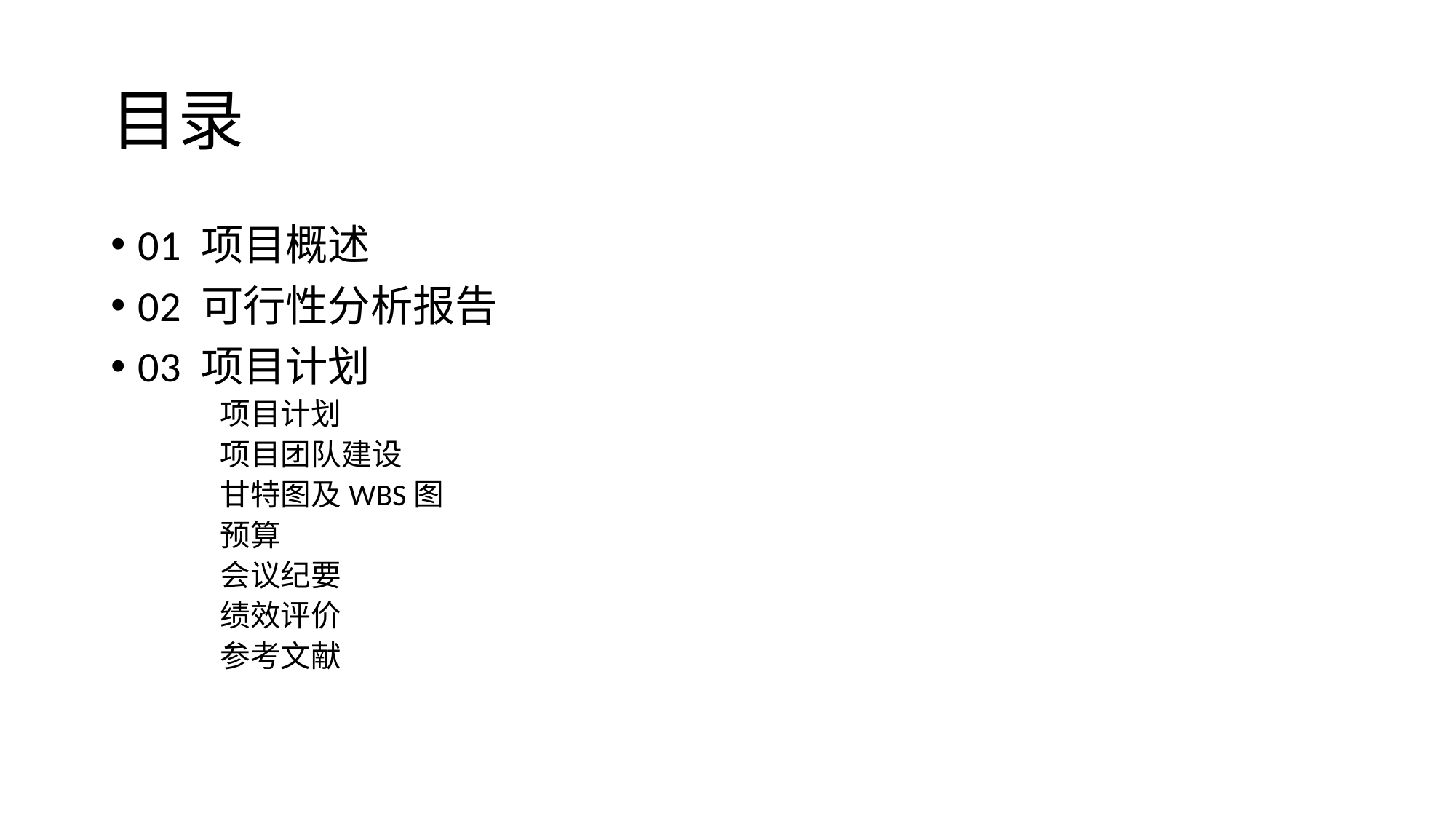

# 目录
01 项目概述
02 可行性分析报告
03 项目计划
项目计划
项目团队建设
	甘特图及WBS图
预算
会议纪要
绩效评价
参考文献